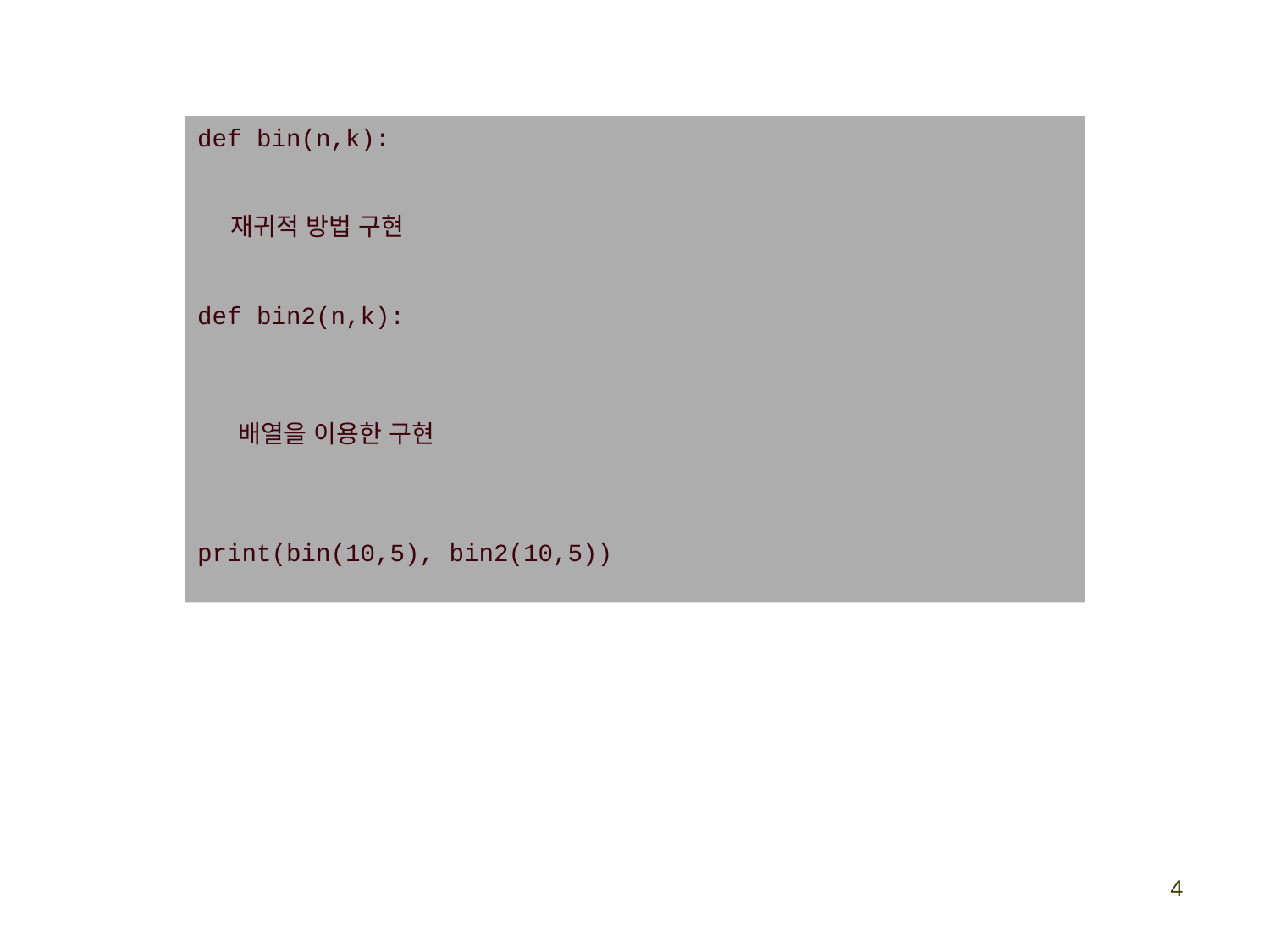

def bin(n,k):

     재귀적 방법 구현

def bin2(n,k):

     배열을 이용한 구현

print(bin(10,5), bin2(10,5))

4